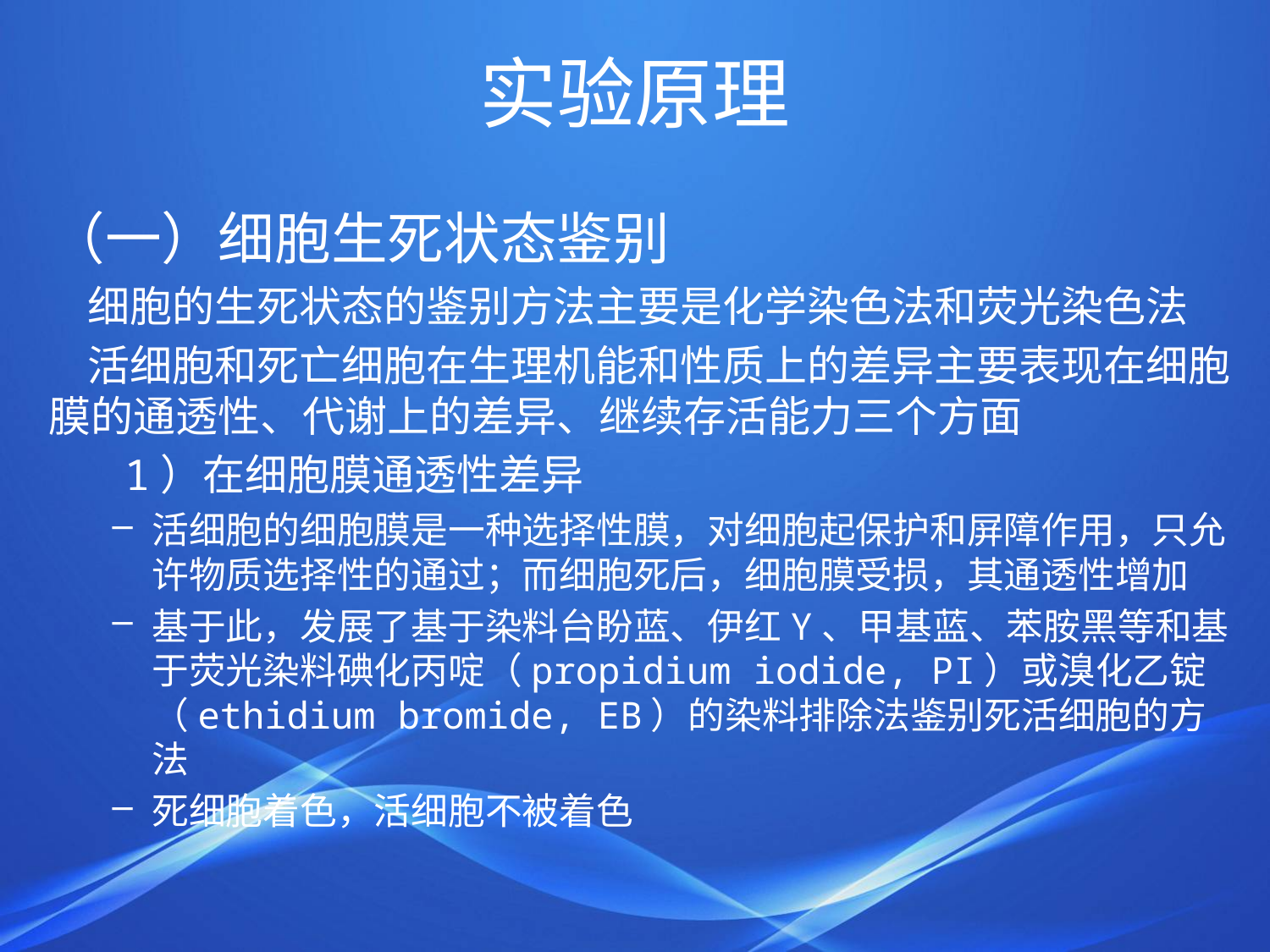

# 实验原理
（一）细胞生死状态鉴别
   细胞的生死状态的鉴别方法主要是化学染色法和荧光染色法
   活细胞和死亡细胞在生理机能和性质上的差异主要表现在细胞膜的通透性、代谢上的差异、继续存活能力三个方面
   1）在细胞膜通透性差异
活细胞的细胞膜是一种选择性膜，对细胞起保护和屏障作用，只允许物质选择性的通过；而细胞死后，细胞膜受损，其通透性增加
基于此，发展了基于染料台盼蓝、伊红Y、甲基蓝、苯胺黑等和基于荧光染料碘化丙啶（propidium iodide, PI）或溴化乙锭（ethidium bromide, EB）的染料排除法鉴别死活细胞的方法
死细胞着色，活细胞不被着色